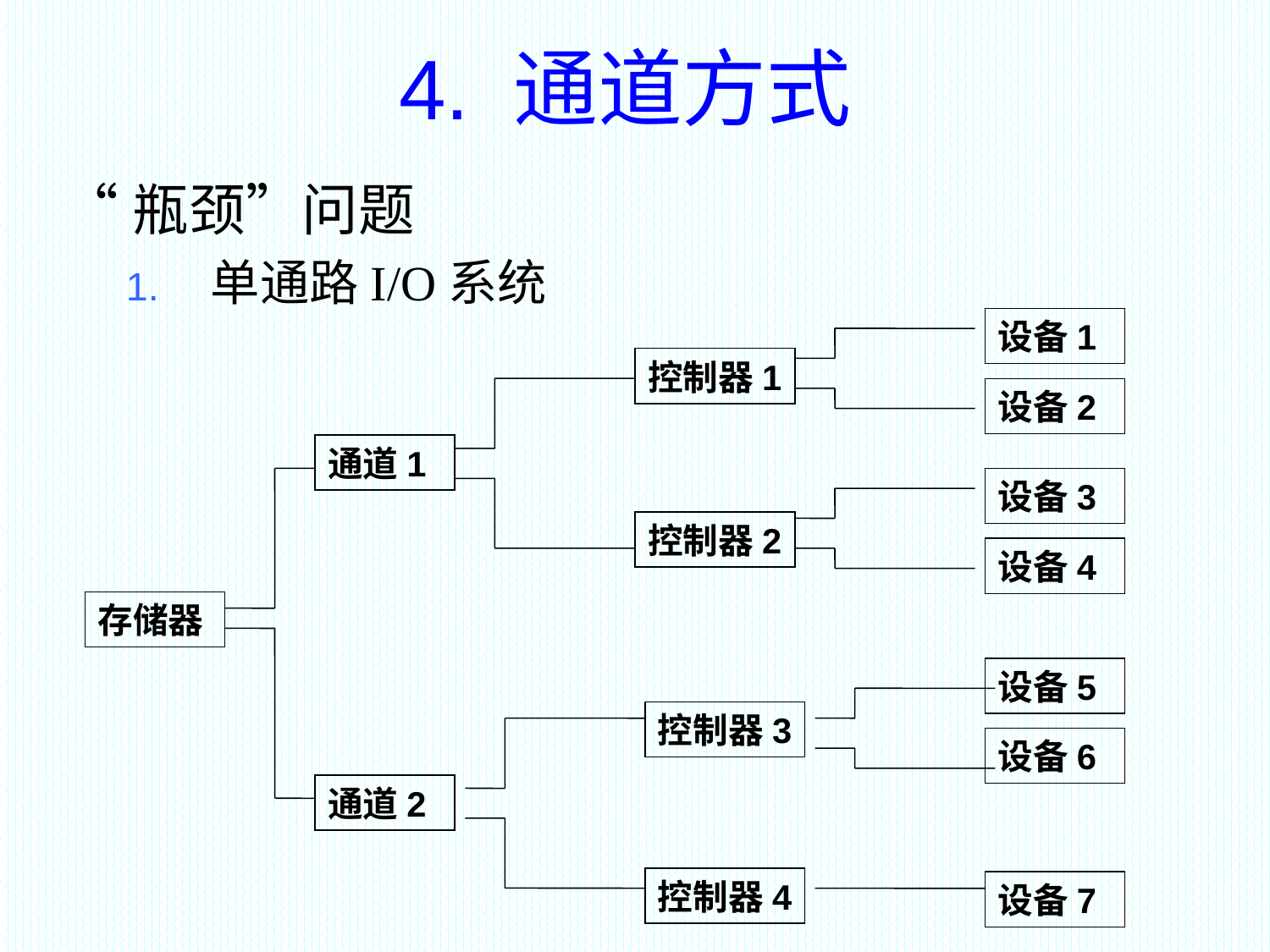

4. 通道方式
“瓶颈”问题
单通路I/O系统

设备1

控制器1

设备2

通道1

设备3

控制器2

设备4

存储器

设备5

控制器3

设备6

通道2

控制器4
设备7